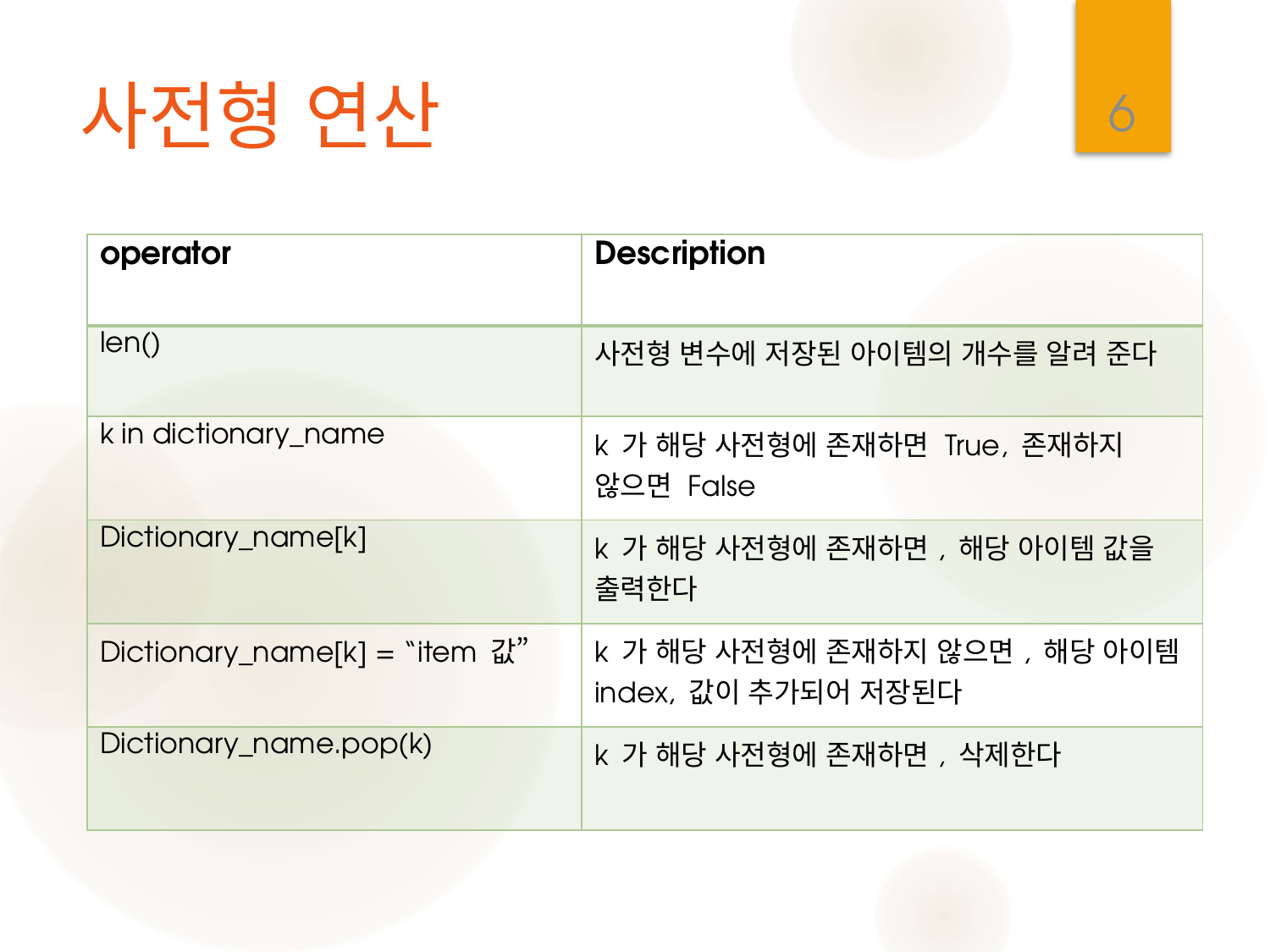

6
# 사전형 연산
| operator | Description |
| --- | --- |
| len() | 사전형 변수에 저장된 아이템의 개수를 알려 준다 |
| k in dictionary\_name | k 가 해당 사전형에 존재하면 True, 존재하지 않으면 False |
| Dictionary\_name[k] | k 가 해당 사전형에 존재하면, 해당 아이템 값을 출력한다 |
| Dictionary\_name[k] = “item 값” | k 가 해당 사전형에 존재하지 않으면, 해당 아이템 index, 값이 추가되어 저장된다 |
| Dictionary\_name.pop(k) | k 가 해당 사전형에 존재하면, 삭제한다 |